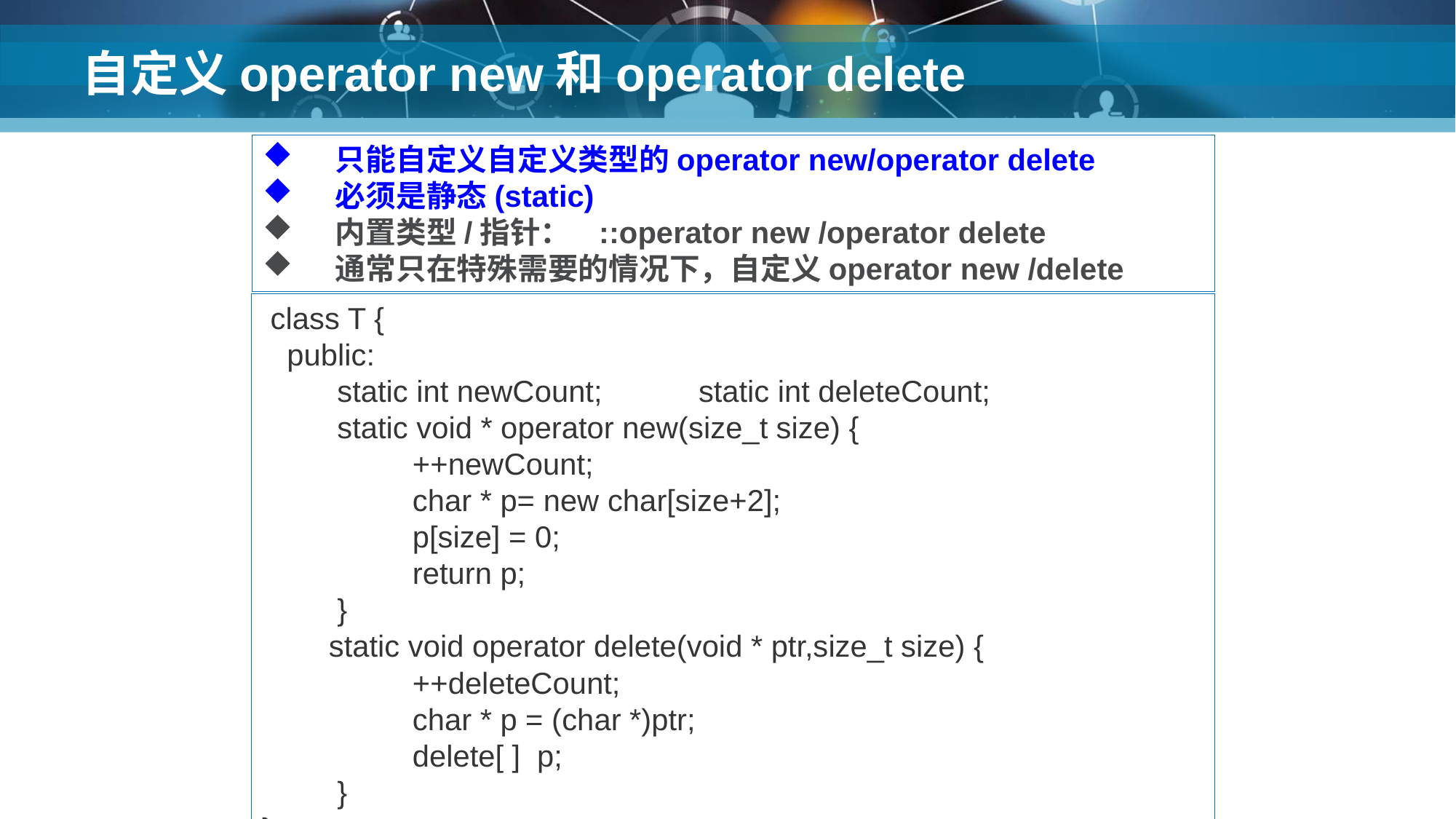

# 自定义operator new和operator delete
只能自定义自定义类型的operator new/operator delete
必须是静态(static)
内置类型/指针：   ::operator new /operator delete
通常只在特殊需要的情况下，自定义operator new /delete
 class T {
   public:
         static int newCount;          	static int deleteCount;
         static void * operator new(size_t size) {
                  ++newCount;
                  char * p= new char[size+2];
                  p[size] = 0;
                  return p;
         }
        static void operator delete(void * ptr,size_t size) {
                  ++deleteCount;
                  char * p = (char *)ptr;
                  delete[ ]  p;
         }
};